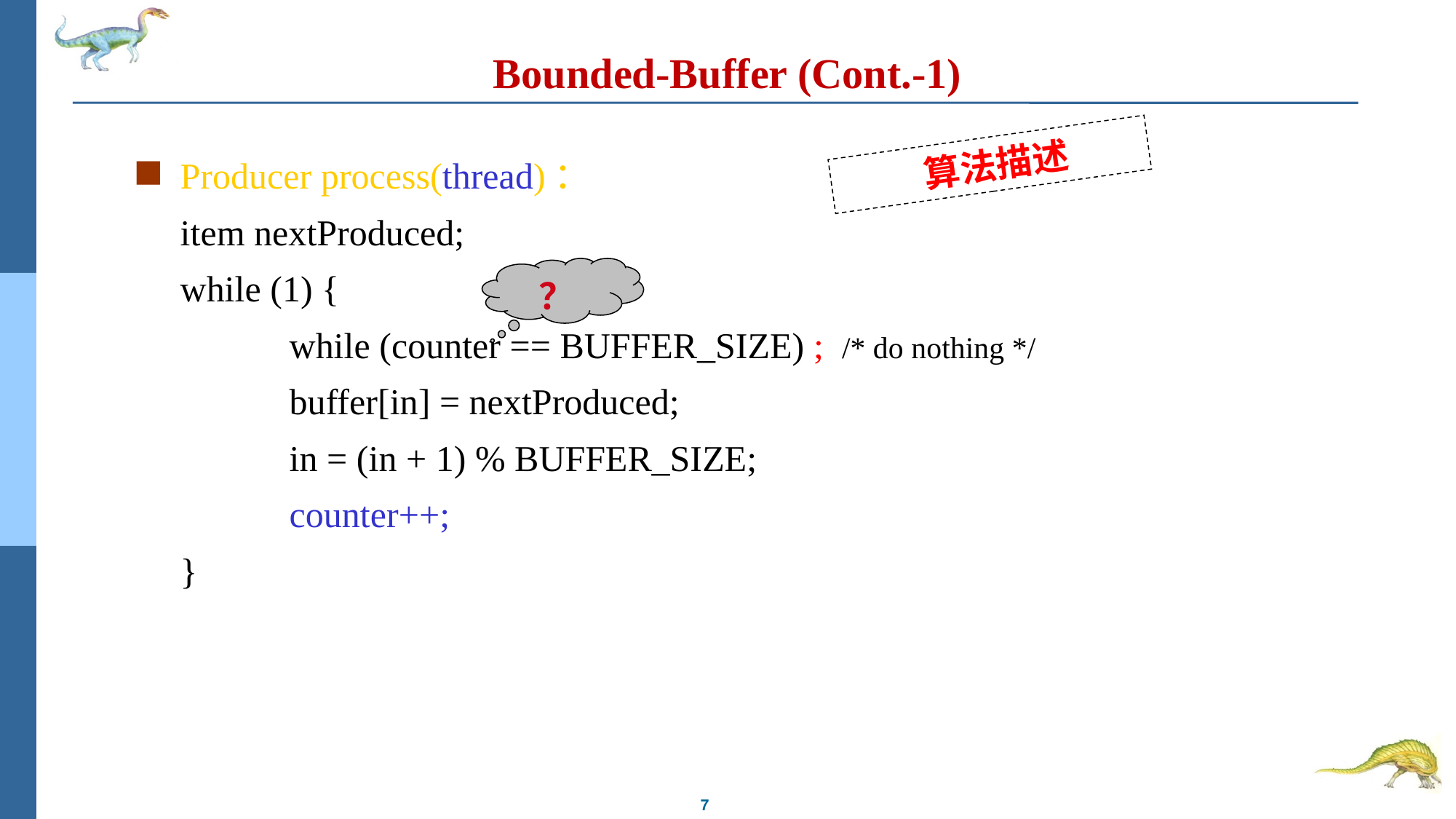

# Bounded-Buffer (Cont.-1)
 算法描述
Producer process(thread)：
	item nextProduced;
	while (1) {
		while (counter == BUFFER_SIZE) ;  /* do nothing */
		buffer[in] = nextProduced;
		in = (in + 1) % BUFFER_SIZE;
		counter++;
	}
？